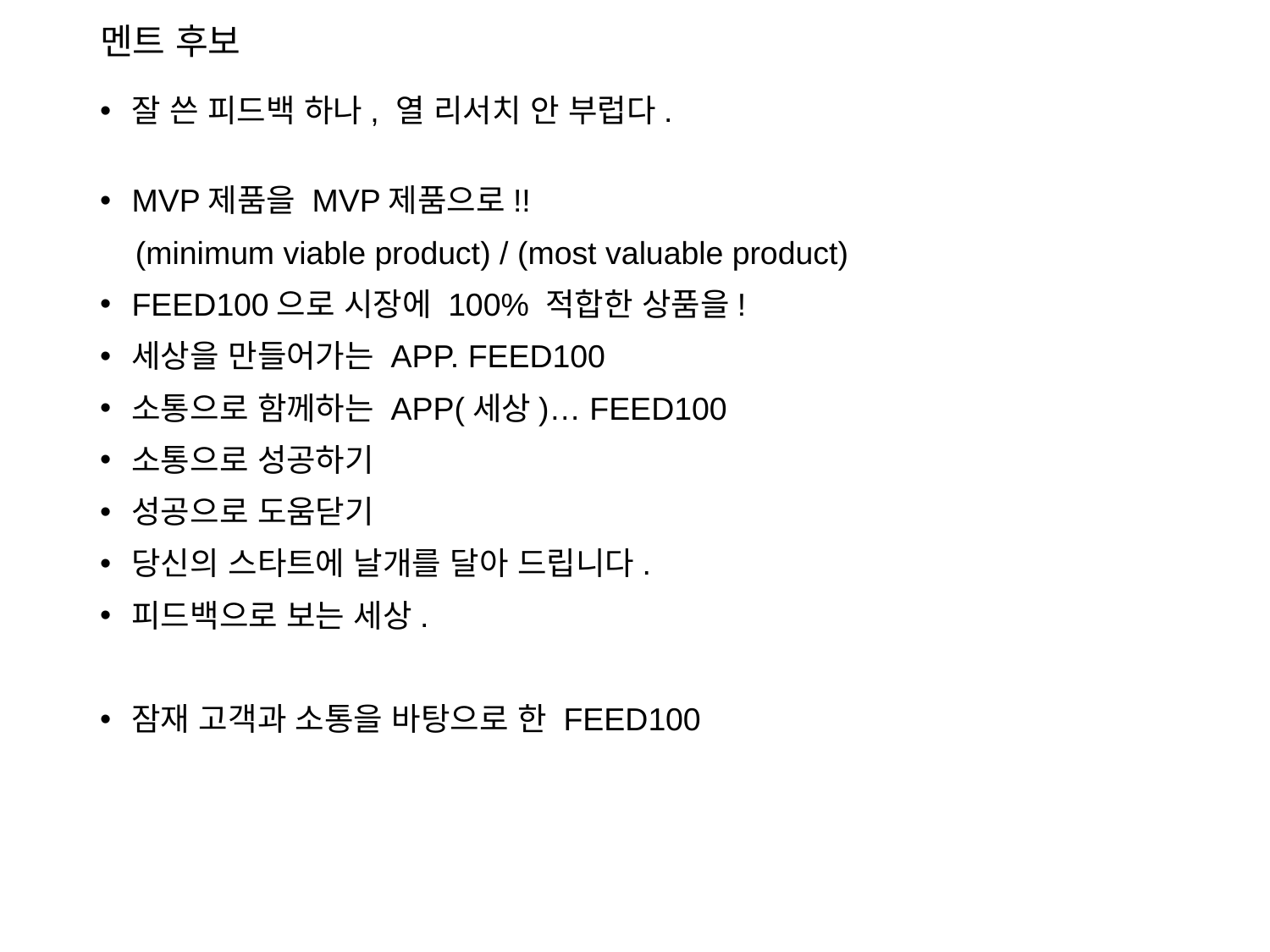

# 멘트 후보
잘 쓴 피드백 하나, 열 리서치 안 부럽다.
MVP제품을 MVP제품으로!!
    (minimum viable product) / (most valuable product)
FEED100으로 시장에 100% 적합한 상품을!
세상을 만들어가는 APP. FEED100
소통으로 함께하는 APP(세상)… FEED100
소통으로 성공하기
성공으로 도움닫기
당신의 스타트에 날개를 달아 드립니다.
피드백으로 보는 세상.

잠재 고객과 소통을 바탕으로 한 FEED100